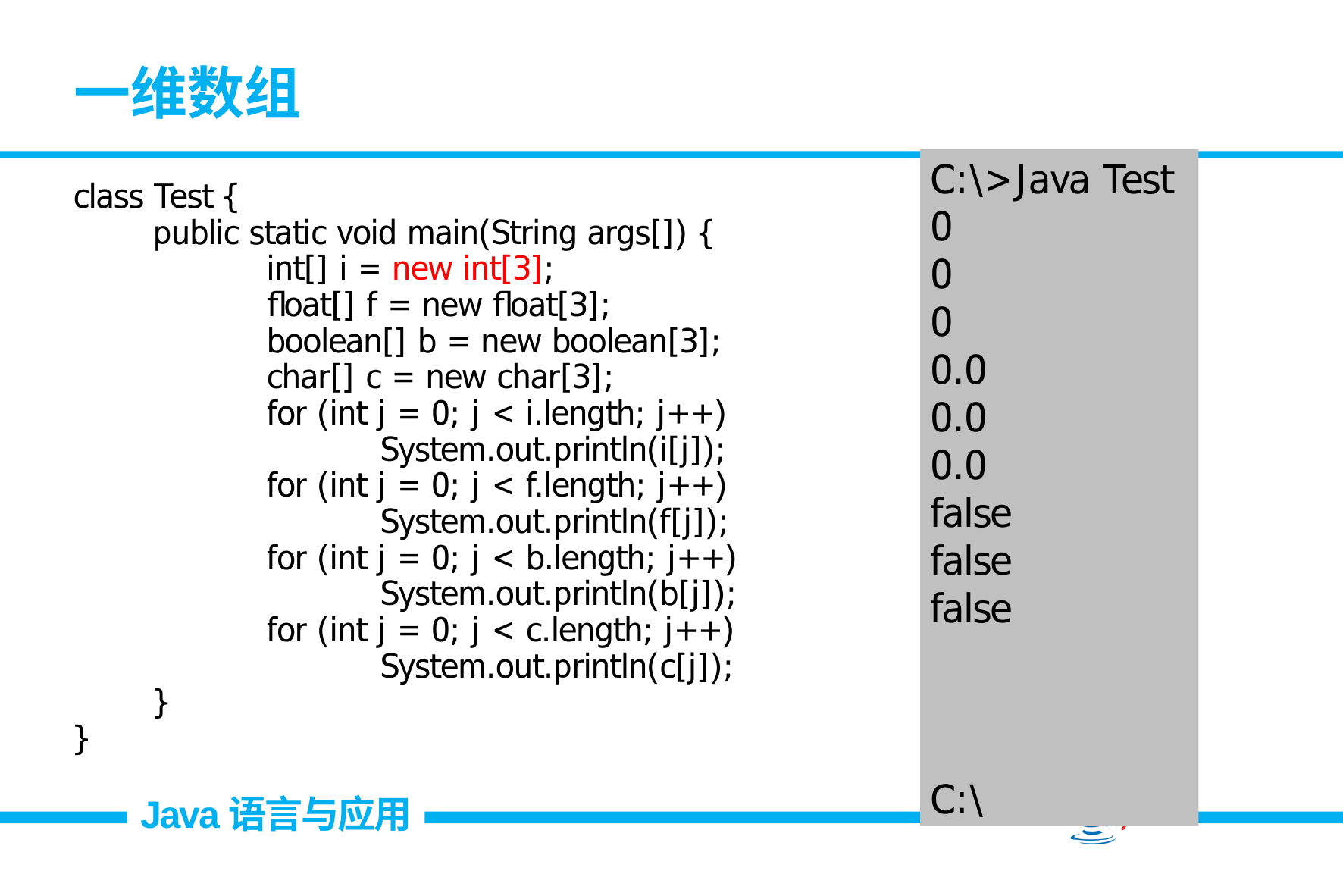

# 一维数组
C:\>Java Test
0
0
0
0.0
0.0
0.0
false
false
false

C:\
class Test {
	public static void main(String args[]) {
		int[] i = new int[3];
		float[] f = new float[3];
		boolean[] b = new boolean[3];
		char[] c = new char[3];
		for (int j = 0; j < i.length; j++)
			System.out.println(i[j]);
		for (int j = 0; j < f.length; j++)
			System.out.println(f[j]);
		for (int j = 0; j < b.length; j++)
			System.out.println(b[j]);
		for (int j = 0; j < c.length; j++)
			System.out.println(c[j]);
	}
}